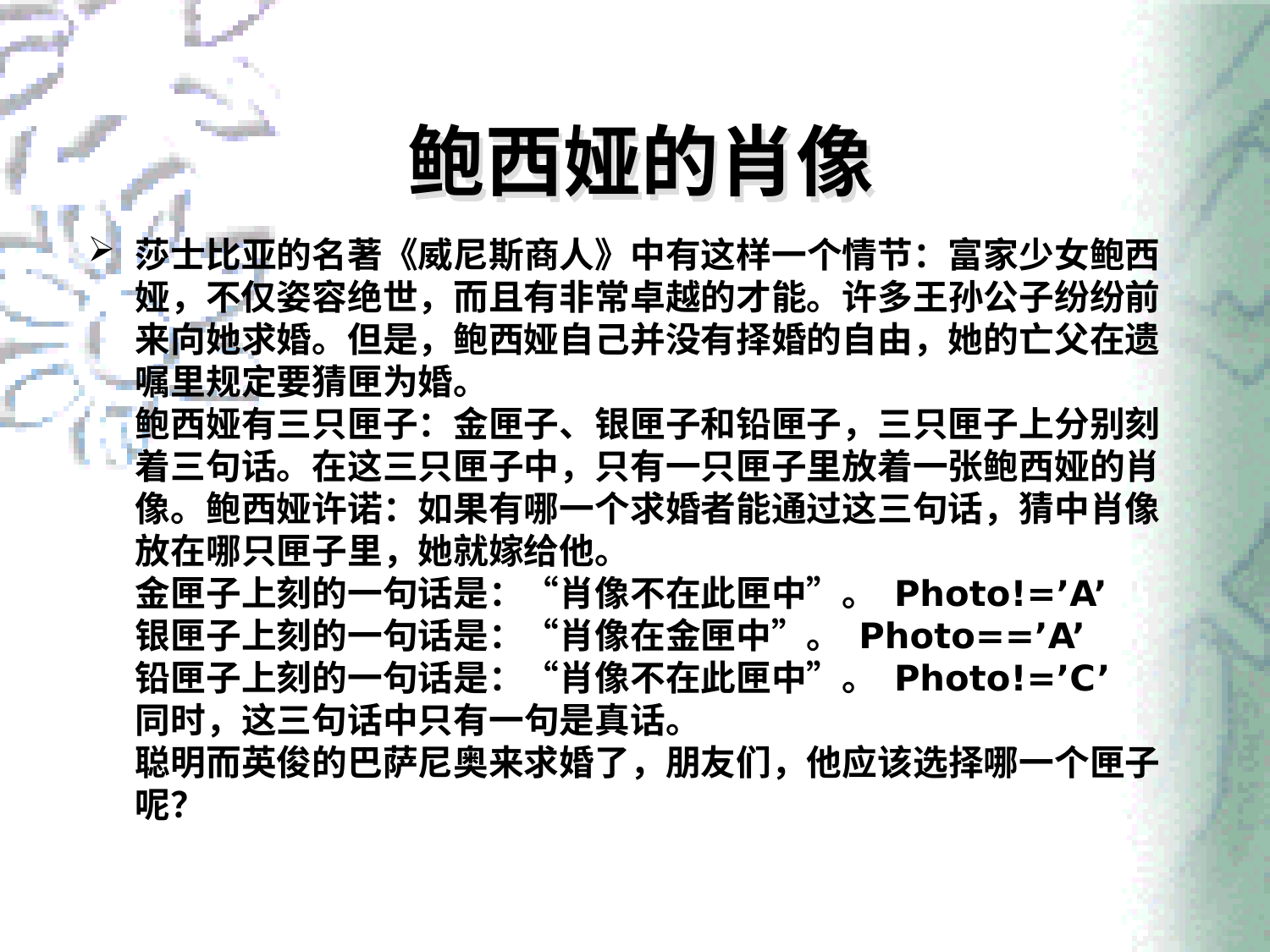

# 鲍西娅的肖像
莎士比亚的名著《威尼斯商人》中有这样一个情节：富家少女鲍西娅，不仅姿容绝世，而且有非常卓越的才能。许多王孙公子纷纷前来向她求婚。但是，鲍西娅自己并没有择婚的自由，她的亡父在遗嘱里规定要猜匣为婚。
鲍西娅有三只匣子：金匣子、银匣子和铅匣子，三只匣子上分别刻着三句话。在这三只匣子中，只有一只匣子里放着一张鲍西娅的肖像。鲍西娅许诺：如果有哪一个求婚者能通过这三句话，猜中肖像放在哪只匣子里，她就嫁给他。
金匣子上刻的一句话是：“肖像不在此匣中”。 Photo!=’A’
银匣子上刻的一句话是：“肖像在金匣中”。 Photo==’A’
铅匣子上刻的一句话是：“肖像不在此匣中”。 Photo!=’C’
同时，这三句话中只有一句是真话。
聪明而英俊的巴萨尼奥来求婚了，朋友们，他应该选择哪一个匣子呢？